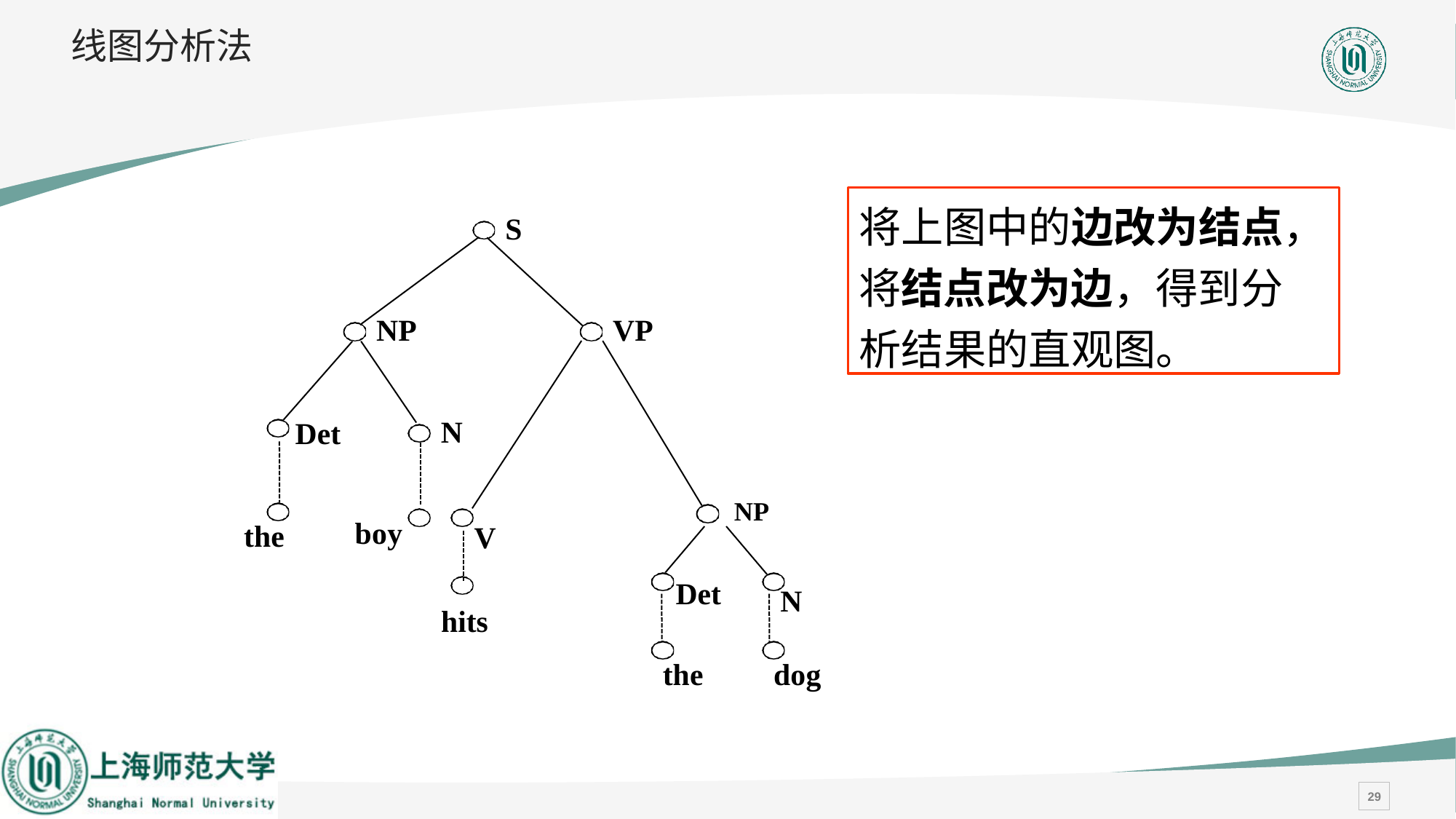

# 线图分析法
将上图中的边改为结点，将结点改为边，得到分析结果的直观图。
S

NP
VP

N
Det

NP

boy
the
V

Det

N

hits

the
dog